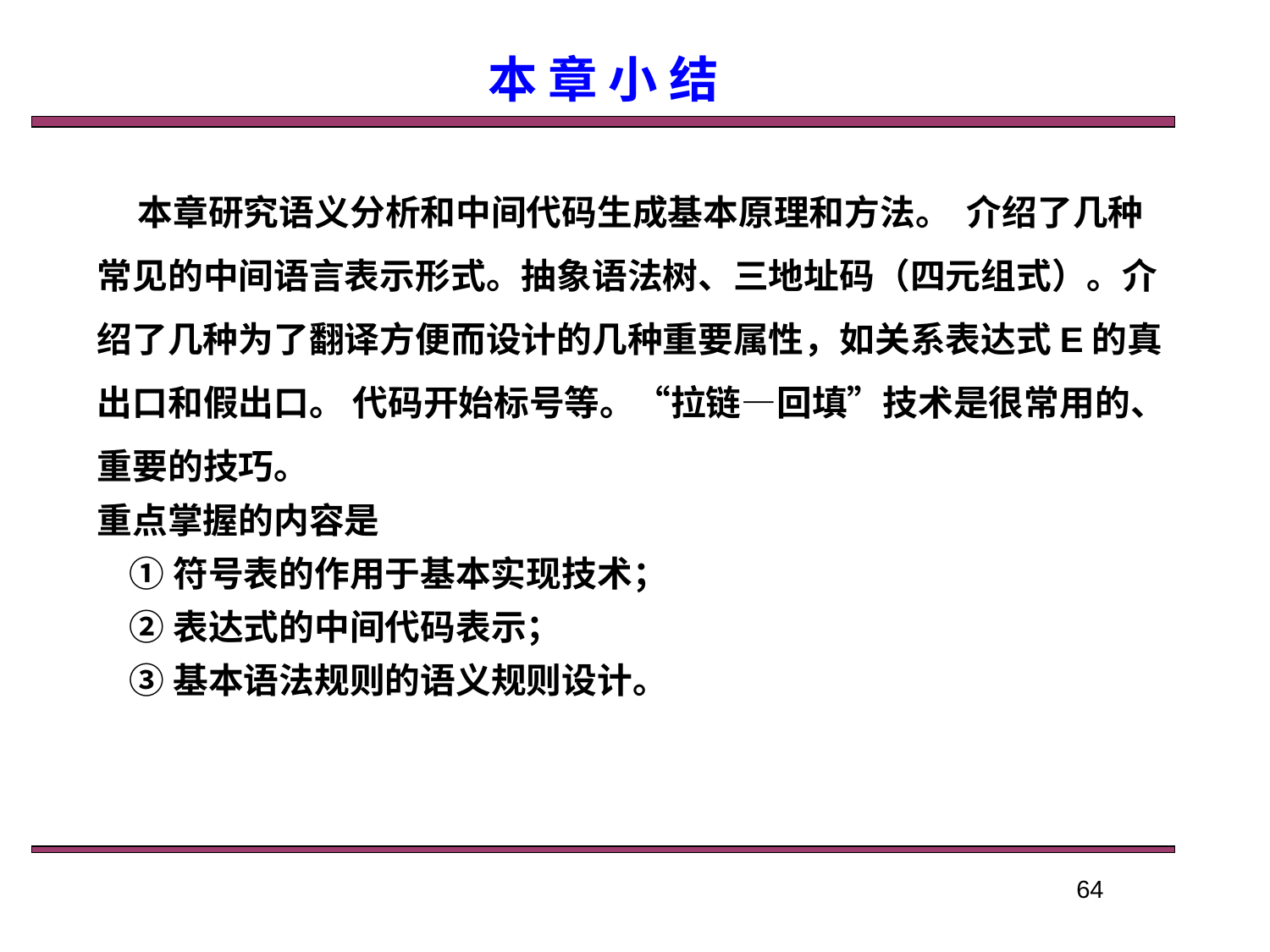

本 章 小 结
    本章研究语义分析和中间代码生成基本原理和方法。  介绍了几种常见的中间语言表示形式。抽象语法树、三地址码（四元组式）。介绍了几种为了翻译方便而设计的几种重要属性，如关系表达式E的真出口和假出口。 代码开始标号等。“拉链—回填”技术是很常用的、重要的技巧。
重点掌握的内容是
    ①符号表的作用于基本实现技术；
    ②表达式的中间代码表示；
    ③基本语法规则的语义规则设计。

64